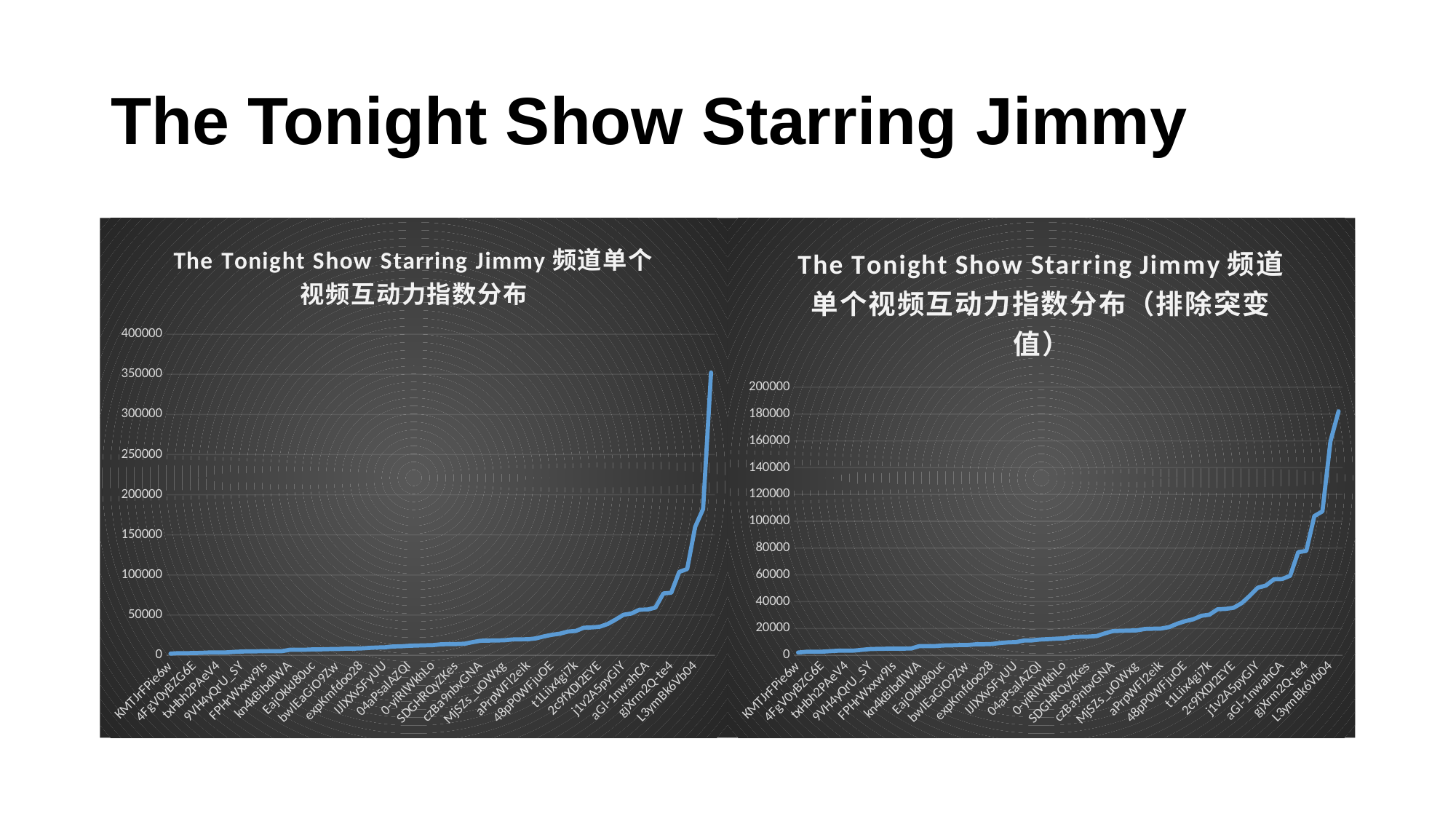

# The Tonight Show Starring Jimmy

### Chart: The Tonight Show Starring Jimmy频道单个视频互动力指数分布

| Category | 互动力指数 |
|---|---|
| KMTJrFPie6w | 2024.32 |
| 2v34qDKvLqM | 2587.3900000000003 |
| NeH_wFJ8lZc | 2603.88 |
| 4FgV0yBZG6E | 2693.44 |
| EOmcGbXsRM8 | 3049.25 |
| 133w0dT64A0 | 3429.41 |
| txHbh2PAeV4 | 3435.74 |
| fAWQ7qPsS3Y | 3519.77 |
| ETabBP9tUD4 | 4133.67 |
| 9VH4yQrU_SY | 4652.79 |
| Ub53c95Soqk | 4791.42 |
| tr7I4vokl78 | 4881.860000000001 |
| FPHrWxxw9Is | 4962.0 |
| lHNmUUi6LzM | 4982.4400000000005 |
| aHuIyhO7dtw | 5033.67 |
| kn4kBibdlWA | 6793.73 |
| hjZJaf6FbOw | 6869.3 |
| V_jU_ssWvc4 | 6870.41 |
| EajOkkJ80uc | 7301.96 |
| ebHbB2eDz1g | 7387.47 |
| GIRJck1pVRA | 7613.22 |
| bwlEaGiO9Zw | 7672.92 |
| Ox-DSihhpBM | 8177.99 |
| pgkaAzDMEYA | 8224.35 |
| expKmfdoo28 | 8412.54 |
| efve8-mhdVg | 9132.630000000001 |
| PdWe5ULGy_s | 9623.4 |
| IJlXXvSFyUU | 9860.119999999999 |
| Fh3zmz7Ravw | 10972.52 |
| yzJtC835sio | 11098.6 |
| 04aPsalAZQI | 11768.45 |
| NkgW3SLLZgU | 12051.57 |
| yko-YmuDm7E | 12351.56 |
| 0-yiRIWkhLo | 12582.04 |
| wA6_Z2X-ut8 | 13599.15 |
| tUg-WLRdRv0 | 13877.61 |
| SDGHRQyZKes | 13962.2 |
| af6L1jBZGYA | 14338.1 |
| e9NOwaiXqqA | 16289.36 |
| czBa9nbvGNA | 18019.46 |
| 8LPVjHxXvJM | 18251.440000000002 |
| kATuE1S5qk0 | 18393.53 |
| MjSZs_uOWxg | 18588.940000000002 |
| 00mdcc9o28A | 19655.34 |
| tPtMP_NAMz0 | 19822.83 |
| aPrpWFl2eik | 19920.27 |
| A9R5tJPbcKI | 21035.15 |
| lq0WUudJiSM | 23536.91 |
| 48pP0WFjuOE | 25477.2 |
| XKrV_JqZX1Q | 26865.050000000003 |
| xNvlaa5-vtI | 29466.1 |
| t1Liix4gi7k | 30307.04 |
| 89PKbJ2NAqc | 34291.59 |
| R9YYmoJjBxI | 34608.2 |
| 2c9fXDI2EYE | 35471.39 |
| 7Nv1KoqM6vc | 38913.3 |
| nE_TyW-7F4Q | 44433.43 |
| j1v2A5pyGlY | 50445.630000000005 |
| 54z8jWNM0bE | 52057.95 |
| tUBLW5bCqfM | 56724.66 |
| aGl-1nwahCA | 56900.56 |
| P6K9Y6FWo74 | 59316.03 |
| kD-_iyS95AQ | 76955.05 |
| gjXrm2Q-te4 | 77878.93 |
| Qx54quy9tDQ | 103846.83 |
| mRo6MnXObuE | 107388.1 |
| L3ymBk6Vb04 | 159851.39 |
| m6lY1GXTu5M | 182059.71 |
| NaY91YjVbEM | 352318.63 |

### Chart: The Tonight Show Starring Jimmy频道单个视频互动力指数分布（排除突变值）

| Category | 互动力指数 |
|---|---|
| KMTJrFPie6w | 2024.32 |
| 2v34qDKvLqM | 2587.3900000000003 |
| NeH_wFJ8lZc | 2603.88 |
| 4FgV0yBZG6E | 2693.44 |
| EOmcGbXsRM8 | 3049.25 |
| 133w0dT64A0 | 3429.41 |
| txHbh2PAeV4 | 3435.74 |
| fAWQ7qPsS3Y | 3519.77 |
| ETabBP9tUD4 | 4133.67 |
| 9VH4yQrU_SY | 4652.79 |
| Ub53c95Soqk | 4791.42 |
| tr7I4vokl78 | 4881.860000000001 |
| FPHrWxxw9Is | 4962.0 |
| lHNmUUi6LzM | 4982.4400000000005 |
| aHuIyhO7dtw | 5033.67 |
| kn4kBibdlWA | 6793.73 |
| hjZJaf6FbOw | 6869.3 |
| V_jU_ssWvc4 | 6870.41 |
| EajOkkJ80uc | 7301.96 |
| ebHbB2eDz1g | 7387.47 |
| GIRJck1pVRA | 7613.22 |
| bwlEaGiO9Zw | 7672.92 |
| Ox-DSihhpBM | 8177.99 |
| pgkaAzDMEYA | 8224.35 |
| expKmfdoo28 | 8412.54 |
| efve8-mhdVg | 9132.630000000001 |
| PdWe5ULGy_s | 9623.4 |
| IJlXXvSFyUU | 9860.119999999999 |
| Fh3zmz7Ravw | 10972.52 |
| yzJtC835sio | 11098.6 |
| 04aPsalAZQI | 11768.45 |
| NkgW3SLLZgU | 12051.57 |
| yko-YmuDm7E | 12351.56 |
| 0-yiRIWkhLo | 12582.04 |
| wA6_Z2X-ut8 | 13599.15 |
| tUg-WLRdRv0 | 13877.61 |
| SDGHRQyZKes | 13962.2 |
| af6L1jBZGYA | 14338.1 |
| e9NOwaiXqqA | 16289.36 |
| czBa9nbvGNA | 18019.46 |
| 8LPVjHxXvJM | 18251.440000000002 |
| kATuE1S5qk0 | 18393.53 |
| MjSZs_uOWxg | 18588.940000000002 |
| 00mdcc9o28A | 19655.34 |
| tPtMP_NAMz0 | 19822.83 |
| aPrpWFl2eik | 19920.27 |
| A9R5tJPbcKI | 21035.15 |
| lq0WUudJiSM | 23536.91 |
| 48pP0WFjuOE | 25477.2 |
| XKrV_JqZX1Q | 26865.050000000003 |
| xNvlaa5-vtI | 29466.1 |
| t1Liix4gi7k | 30307.04 |
| 89PKbJ2NAqc | 34291.59 |
| R9YYmoJjBxI | 34608.2 |
| 2c9fXDI2EYE | 35471.39 |
| 7Nv1KoqM6vc | 38913.3 |
| nE_TyW-7F4Q | 44433.43 |
| j1v2A5pyGlY | 50445.630000000005 |
| 54z8jWNM0bE | 52057.95 |
| tUBLW5bCqfM | 56724.66 |
| aGl-1nwahCA | 56900.56 |
| P6K9Y6FWo74 | 59316.03 |
| kD-_iyS95AQ | 76955.05 |
| gjXrm2Q-te4 | 77878.93 |
| Qx54quy9tDQ | 103846.83 |
| mRo6MnXObuE | 107388.1 |
| L3ymBk6Vb04 | 159851.39 |
| m6lY1GXTu5M | 182059.71 |